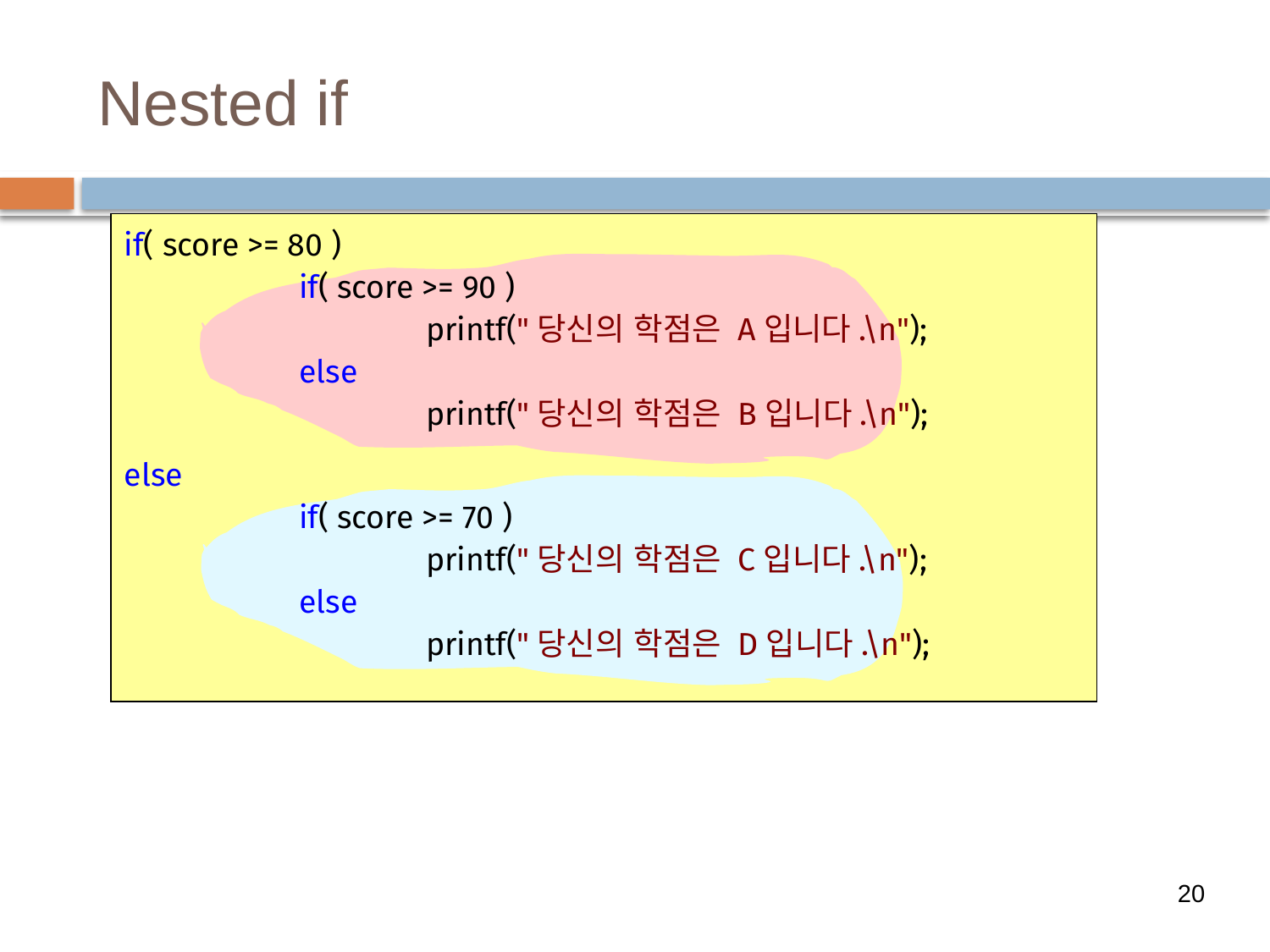

# Nested if

if( score >= 80 )
		if( score >= 90 )
			printf("당신의 학점은 A입니다.\n");
		else
			printf("당신의 학점은 B입니다.\n");

else
		if( score >= 70 )
			printf("당신의 학점은 C입니다.\n");
		else
			printf("당신의 학점은 D입니다.\n");

20